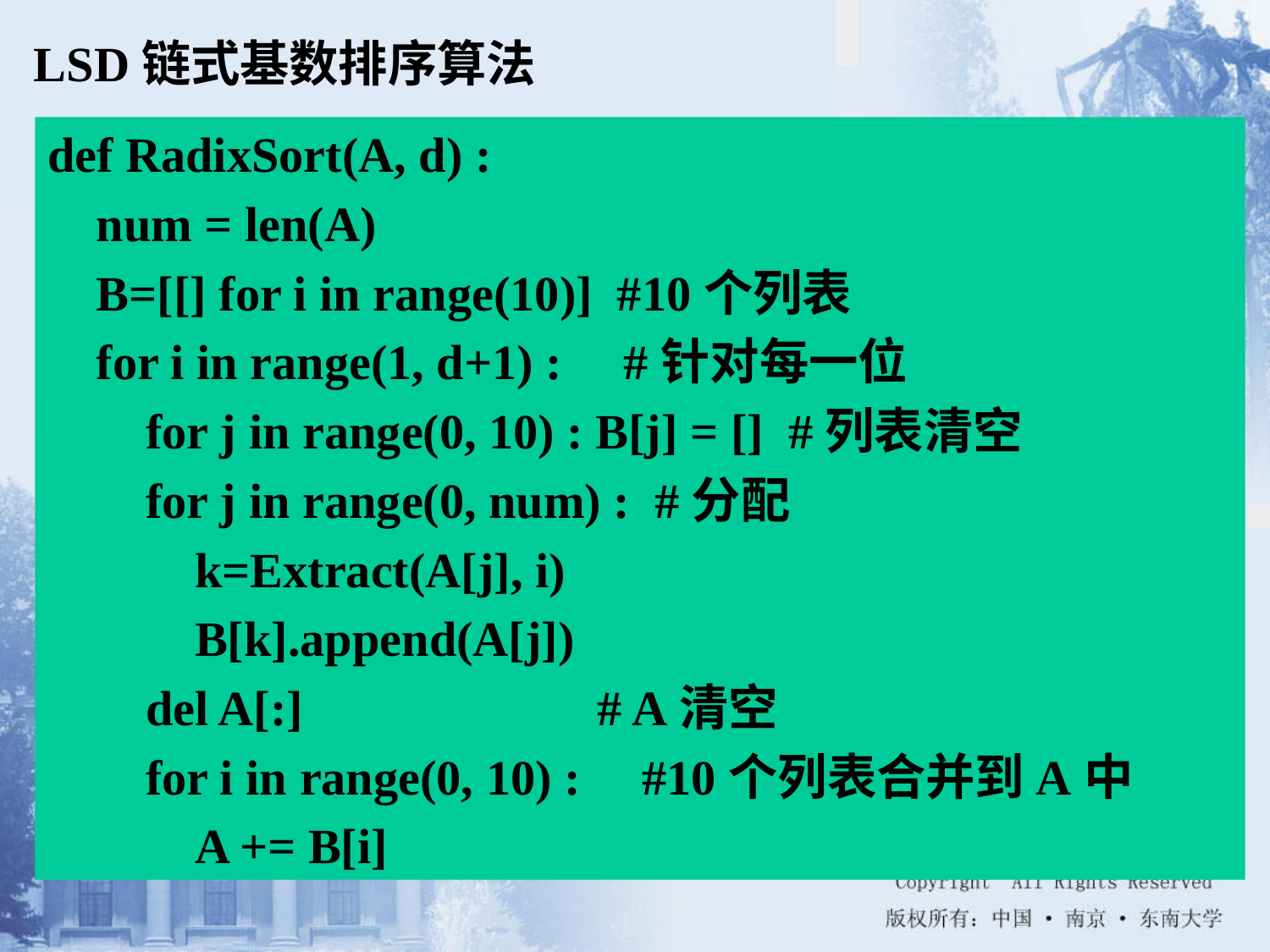

LSD链式基数排序算法
def RadixSort(A, d) :
    num = len(A)
    B=[[] for i in range(10)]  #10个列表
    for i in range(1, d+1) :     #针对每一位
        for j in range(0, 10) : B[j] = []  #列表清空
        for j in range(0, num) :  #分配
            k=Extract(A[j], i)
            B[k].append(A[j])
        del A[:]                        # A清空
        for i in range(0, 10) :     #10个列表合并到A中
            A += B[i]